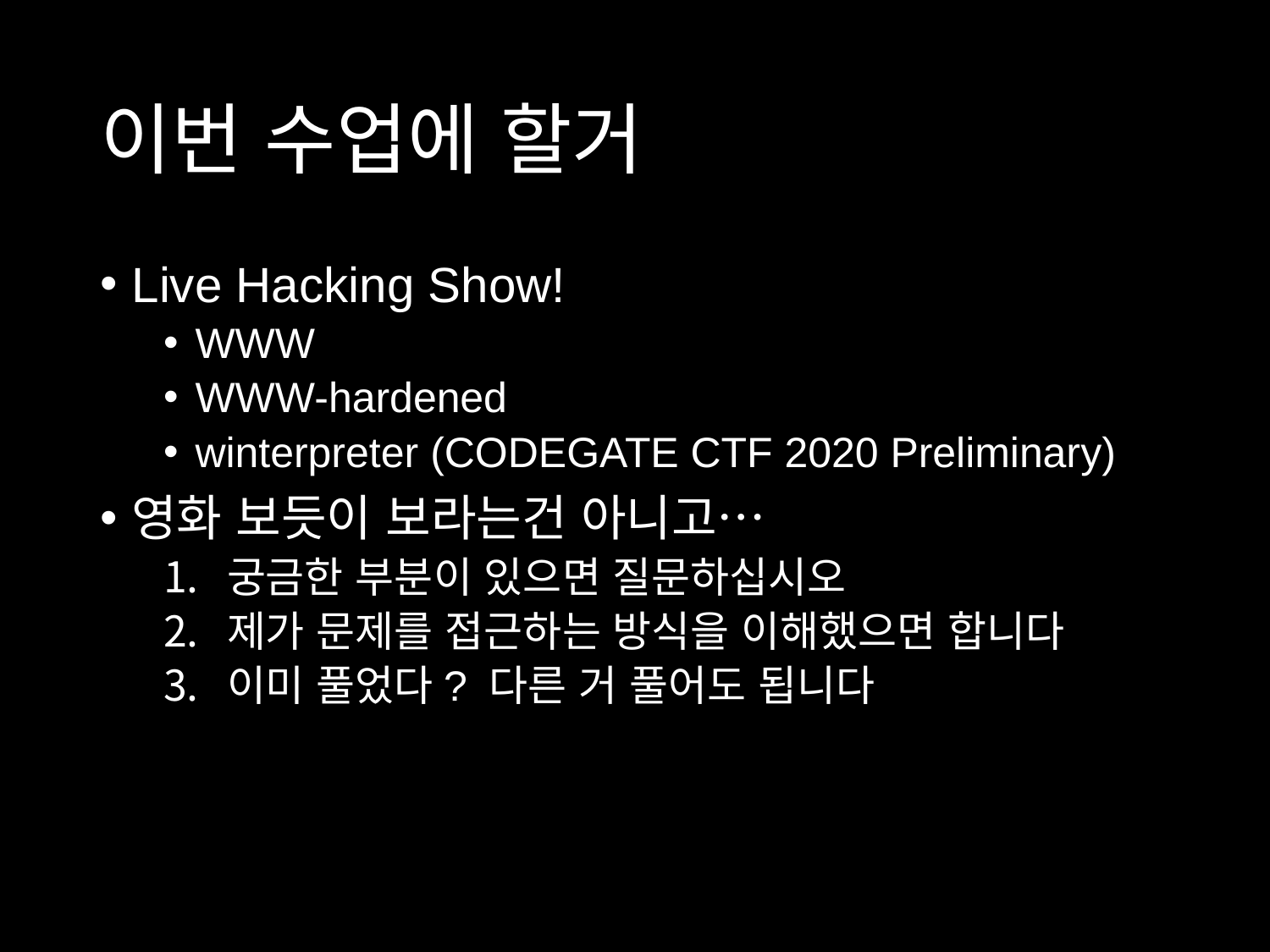

# 이번 수업에 할거
Live Hacking Show!
WWW
WWW-hardened
winterpreter (CODEGATE CTF 2020 Preliminary)
영화 보듯이 보라는건 아니고…
궁금한 부분이 있으면 질문하십시오
제가 문제를 접근하는 방식을 이해했으면 합니다
이미 풀었다? 다른 거 풀어도 됩니다